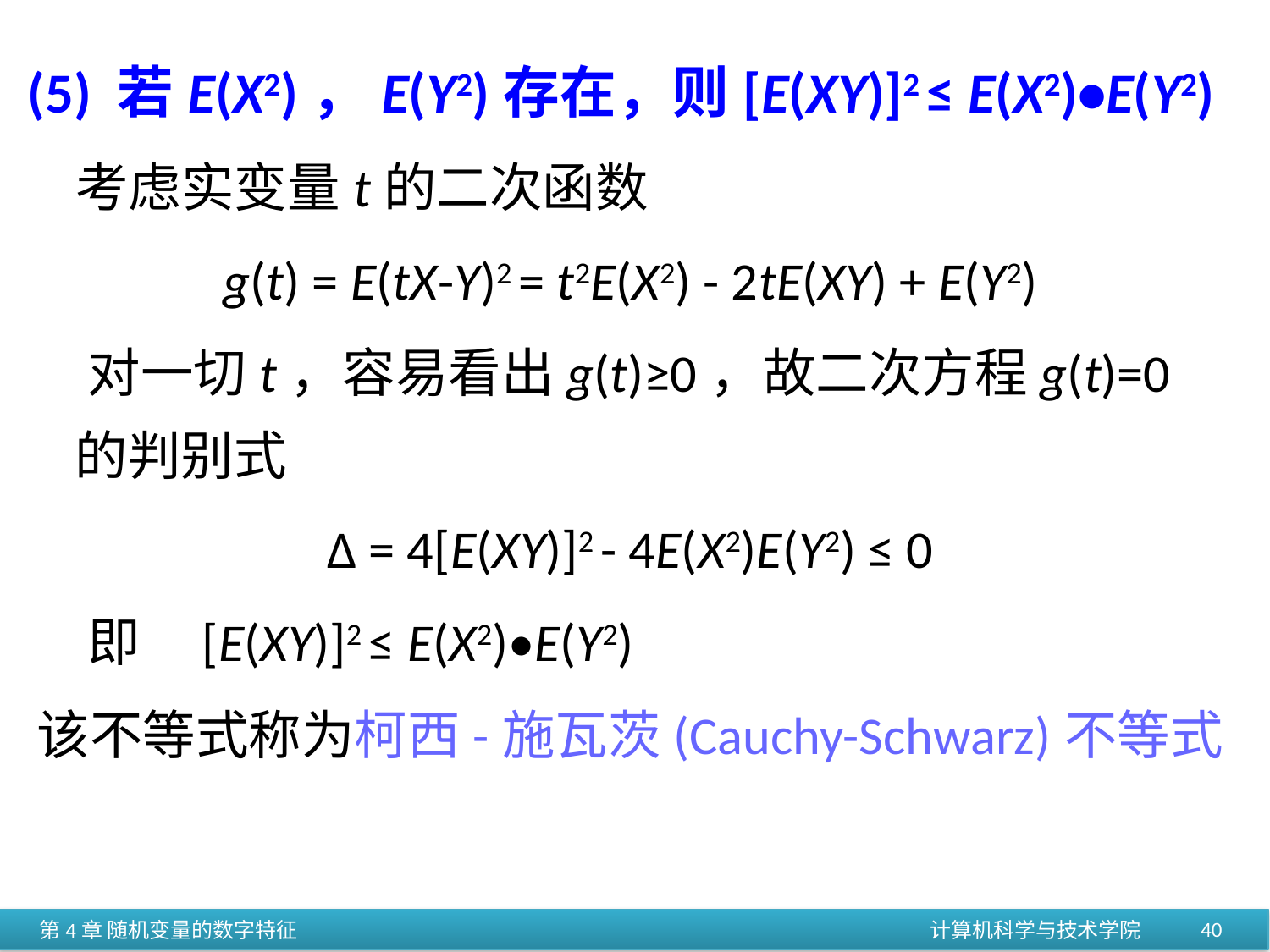

(5) 若E(X2)，E(Y2)存在，则[E(XY)]2 ≤ E(X2)•E(Y2)
    考虑实变量t的二次函数
g(t) = E(tX-Y)2 = t2E(X2) - 2tE(XY) + E(Y2)
    对一切t，容易看出g(t)≥0，故二次方程g(t)=0的判别式
Δ = 4[E(XY)]2 - 4E(X2)E(Y2) ≤ 0
    即	[E(XY)]2 ≤ E(X2)•E(Y2)
该不等式称为柯西-施瓦茨(Cauchy-Schwarz)不等式